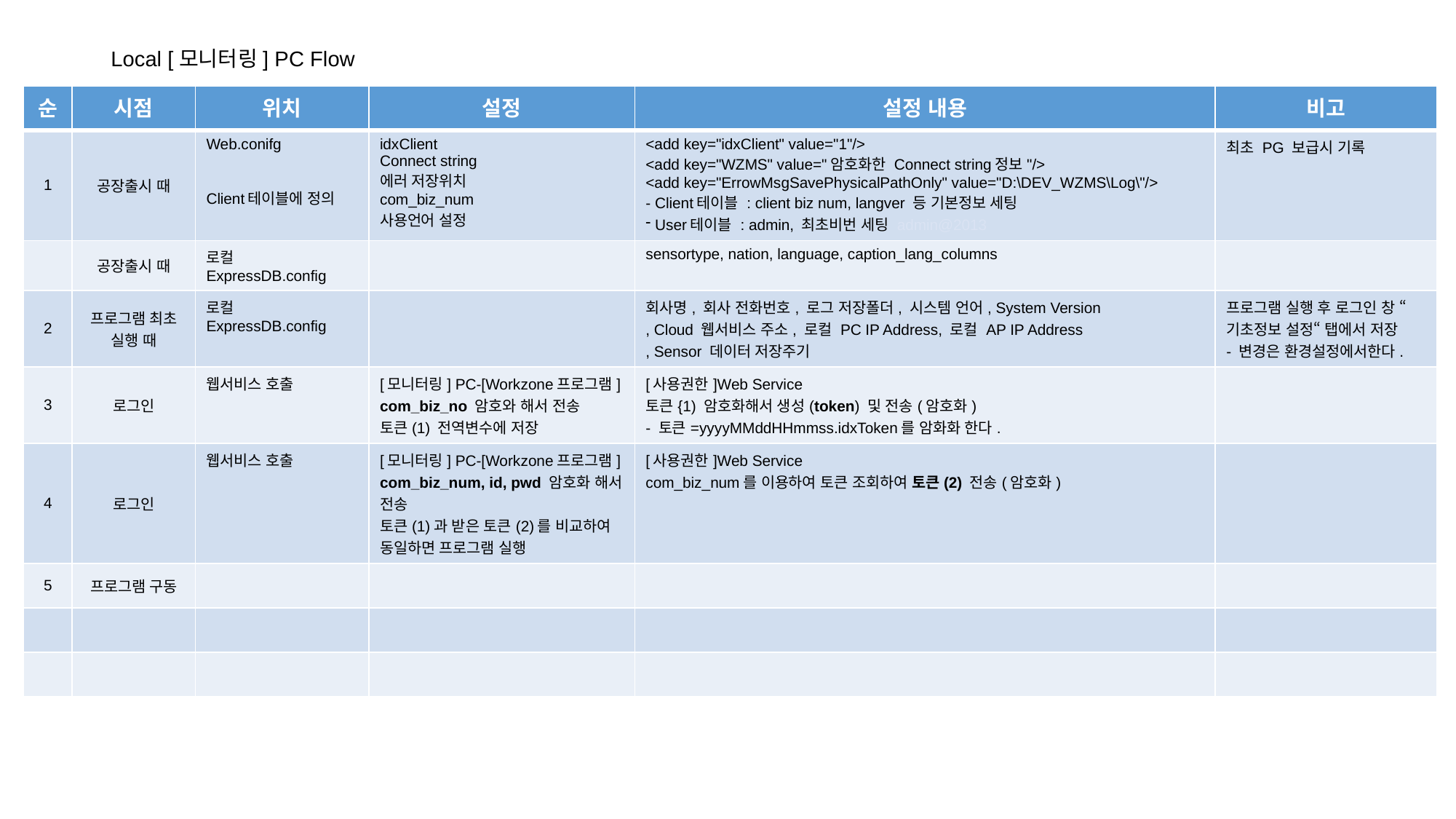

# Local [모니터링] PC Flow
| 순 | 시점 | 위치 | 설정 | 설정 내용 | 비고 |
| --- | --- | --- | --- | --- | --- |
| 1 | 공장출시 때 | Web.conifg Client테이블에 정의 | idxClient Connect string 에러 저장위치 com\_biz\_num 사용언어 설정 | <add key="idxClient" value="1"/> <add key="WZMS" value="암호화한 Connect string정보"/> <add key="ErrowMsgSavePhysicalPathOnly" value="D:\DEV\_WZMS\Log\"/> - Client테이블 : client biz num, langver 등 기본정보 세팅 User테이블 : admin, 최초비번 세팅 admin@2013 | 최초 PG 보급시 기록 |
|  | 공장출시 때 | 로컬ExpressDB.config |  | sensortype, nation, language, caption\_lang\_columns |  |
| 2 | 프로그램 최초 실행 때 | 로컬ExpressDB.config |  | 회사명, 회사 전화번호, 로그 저장폴더, 시스템 언어, System Version , Cloud 웹서비스 주소, 로컬 PC IP Address, 로컬 AP IP Address , Sensor 데이터 저장주기 | 프로그램 실행 후 로그인 창 “기초정보 설정“ 탭에서 저장 - 변경은 환경설정에서한다. |
| 3 | 로그인 | 웹서비스 호출 | [모니터링] PC-[Workzone프로그램] com\_biz\_no 암호와 해서 전송 토큰(1) 전역변수에 저장 | [사용권한]Web Service 토큰{1) 암호화해서 생성(token) 및 전송(암호화) - 토큰=yyyyMMddHHmmss.idxToken를 암화화 한다. |  |
| 4 | 로그인 | 웹서비스 호출 | [모니터링] PC-[Workzone프로그램] com\_biz\_num, id, pwd 암호화 해서 전송 토큰(1)과 받은 토큰(2)를 비교하여 동일하면 프로그램 실행 | [사용권한]Web Service com\_biz\_num를 이용하여 토큰 조회하여 토큰(2) 전송(암호화) |  |
| 5 | 프로그램 구동 |  |  |  |  |
|  |  |  |  |  |  |
|  |  |  |  |  |  |